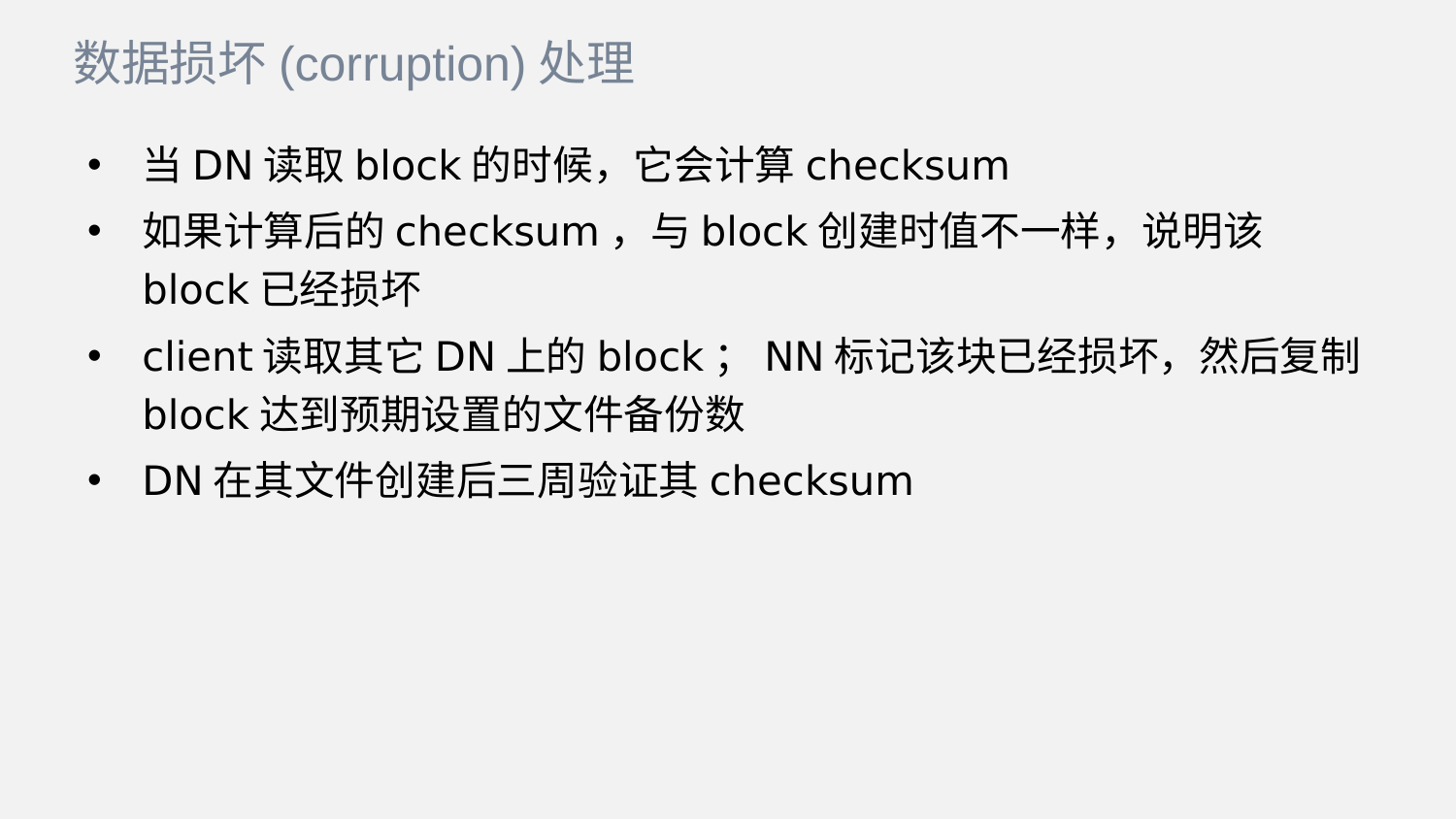

数据损坏(corruption)处理
当DN读取block的时候，它会计算checksum
如果计算后的checksum，与block创建时值不一样，说明该block已经损坏
client读取其它DN上的block；NN标记该块已经损坏，然后复制block达到预期设置的文件备份数
DN在其文件创建后三周验证其checksum